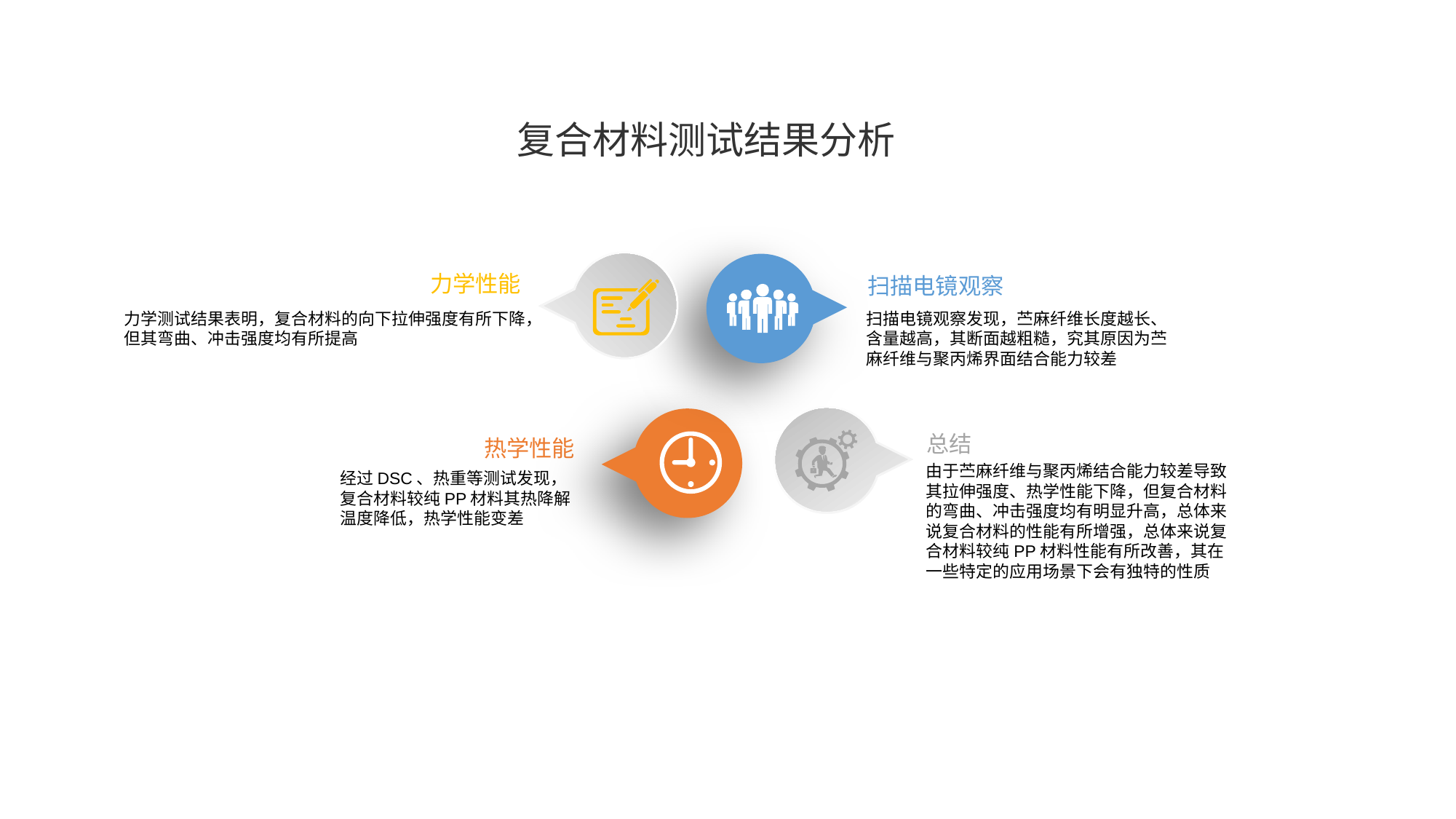

复合材料测试结果分析

力学性能
扫描电镜观察

力学测试结果表明，复合材料的向下拉伸强度有所下降，但其弯曲、冲击强度均有所提高
扫描电镜观察发现，苎麻纤维长度越长、含量越高，其断面越粗糙，究其原因为苎麻纤维与聚丙烯界面结合能力较差

总结
热学性能

由于苎麻纤维与聚丙烯结合能力较差导致其拉伸强度、热学性能下降，但复合材料的弯曲、冲击强度均有明显升高，总体来说复合材料的性能有所增强，总体来说复合材料较纯PP材料性能有所改善，其在一些特定的应用场景下会有独特的性质
经过DSC、热重等测试发现，复合材料较纯PP材料其热降解温度降低，热学性能变差